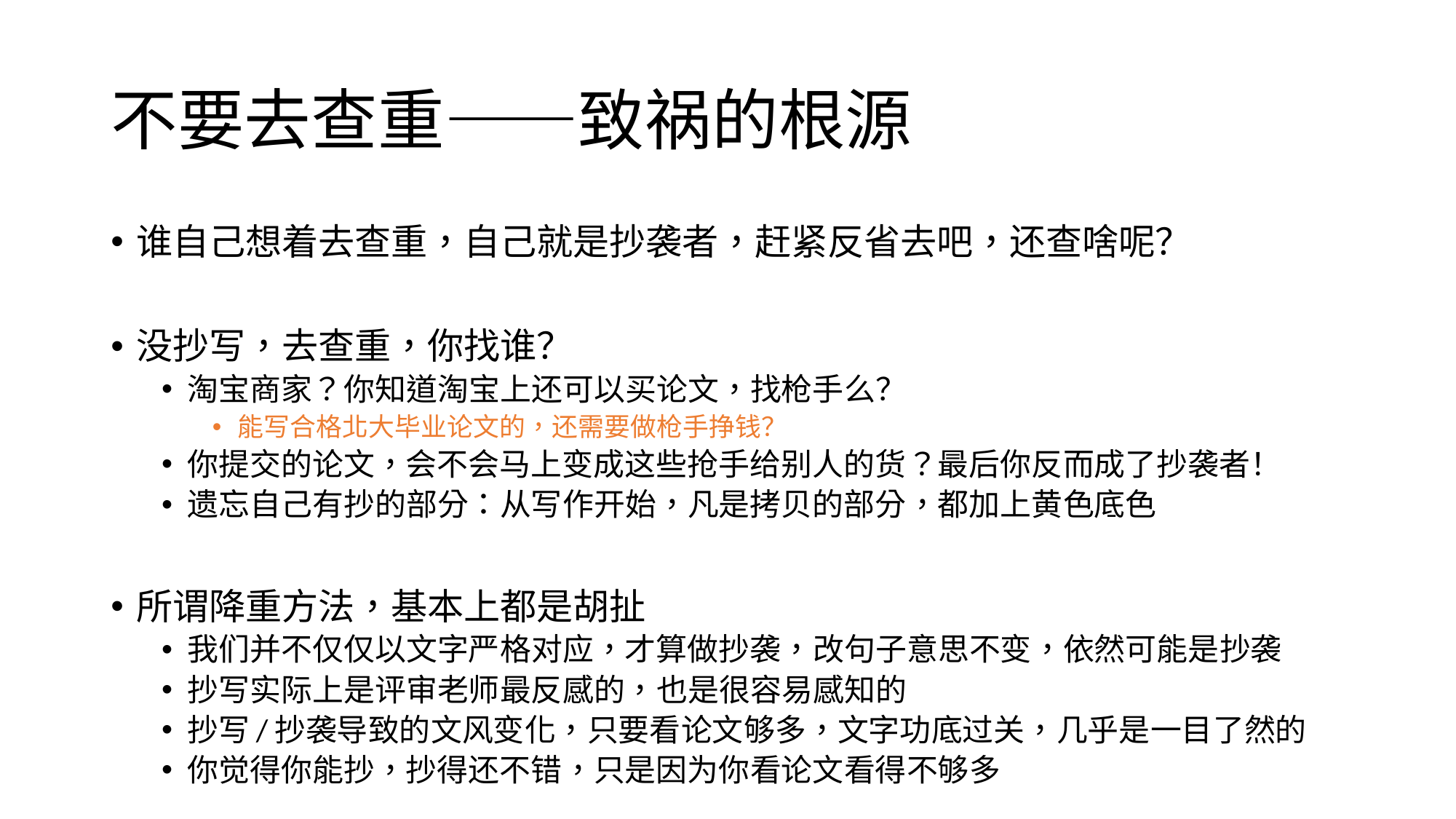

# 不要去查重——致祸的根源
谁自己想着去查重，自己就是抄袭者，赶紧反省去吧，还查啥呢？

没抄写，去查重，你找谁？
淘宝商家？你知道淘宝上还可以买论文，找枪手么？
能写合格北大毕业论文的，还需要做枪手挣钱？
你提交的论文，会不会马上变成这些抢手给别人的货？最后你反而成了抄袭者！
遗忘自己有抄的部分：从写作开始，凡是拷贝的部分，都加上黄色底色

所谓降重方法，基本上都是胡扯
我们并不仅仅以文字严格对应，才算做抄袭，改句子意思不变，依然可能是抄袭
抄写实际上是评审老师最反感的，也是很容易感知的
抄写/抄袭导致的文风变化，只要看论文够多，文字功底过关，几乎是一目了然的
你觉得你能抄，抄得还不错，只是因为你看论文看得不够多